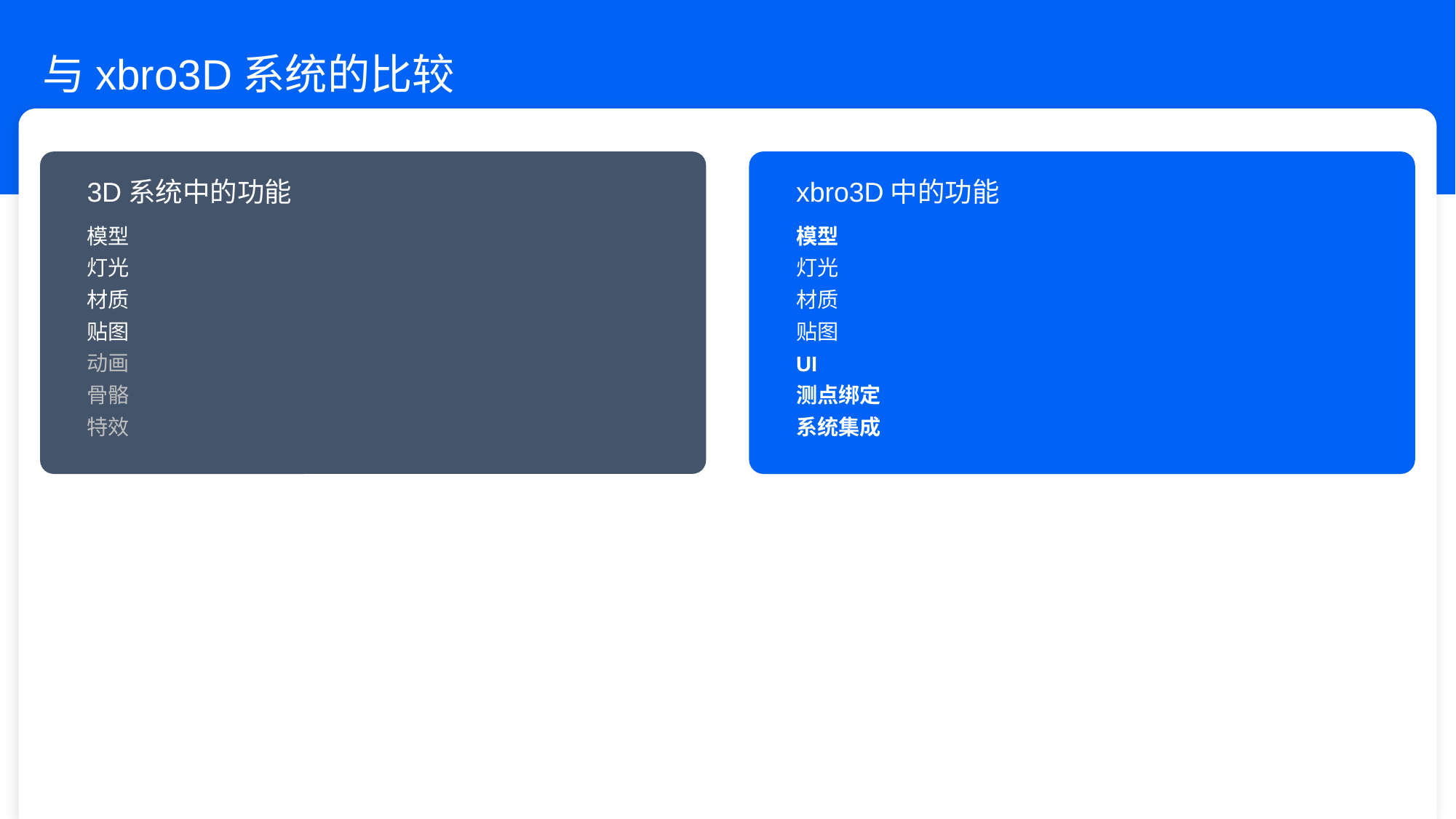

# 与xbro3D系统的比较
3D系统中的功能
模型
灯光
材质
贴图
动画
骨骼
特效
xbro3D中的功能
模型
灯光
材质
贴图
UI
测点绑定
系统集成